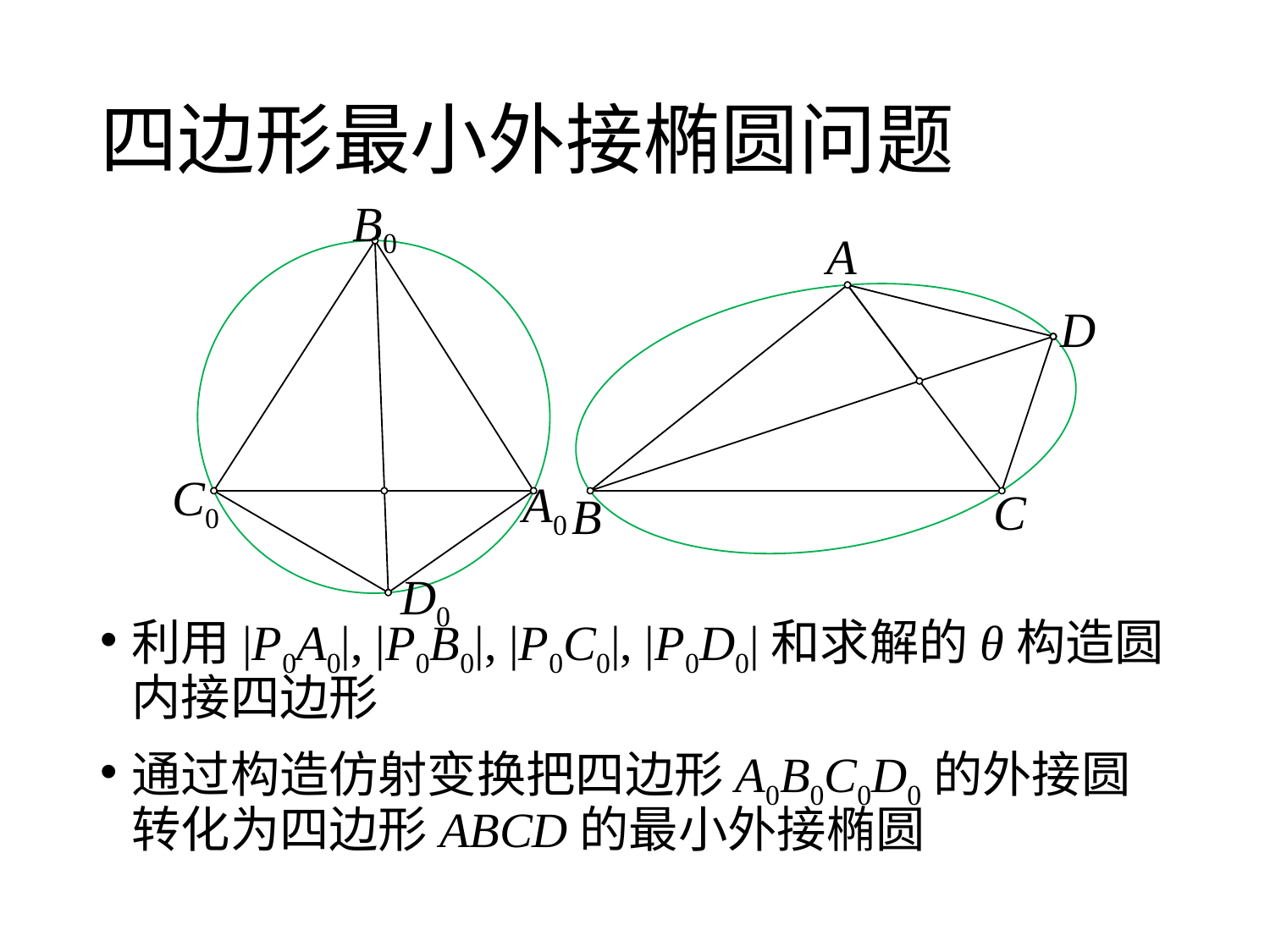

# 四边形最小外接椭圆问题
B0
A

D
C0
A0
C
B
D0
利用|P0A0|, |P0B0|, |P0C0|, |P0D0|和求解的θ构造圆内接四边形
通过构造仿射变换把四边形A0B0C0D0的外接圆转化为四边形ABCD的最小外接椭圆